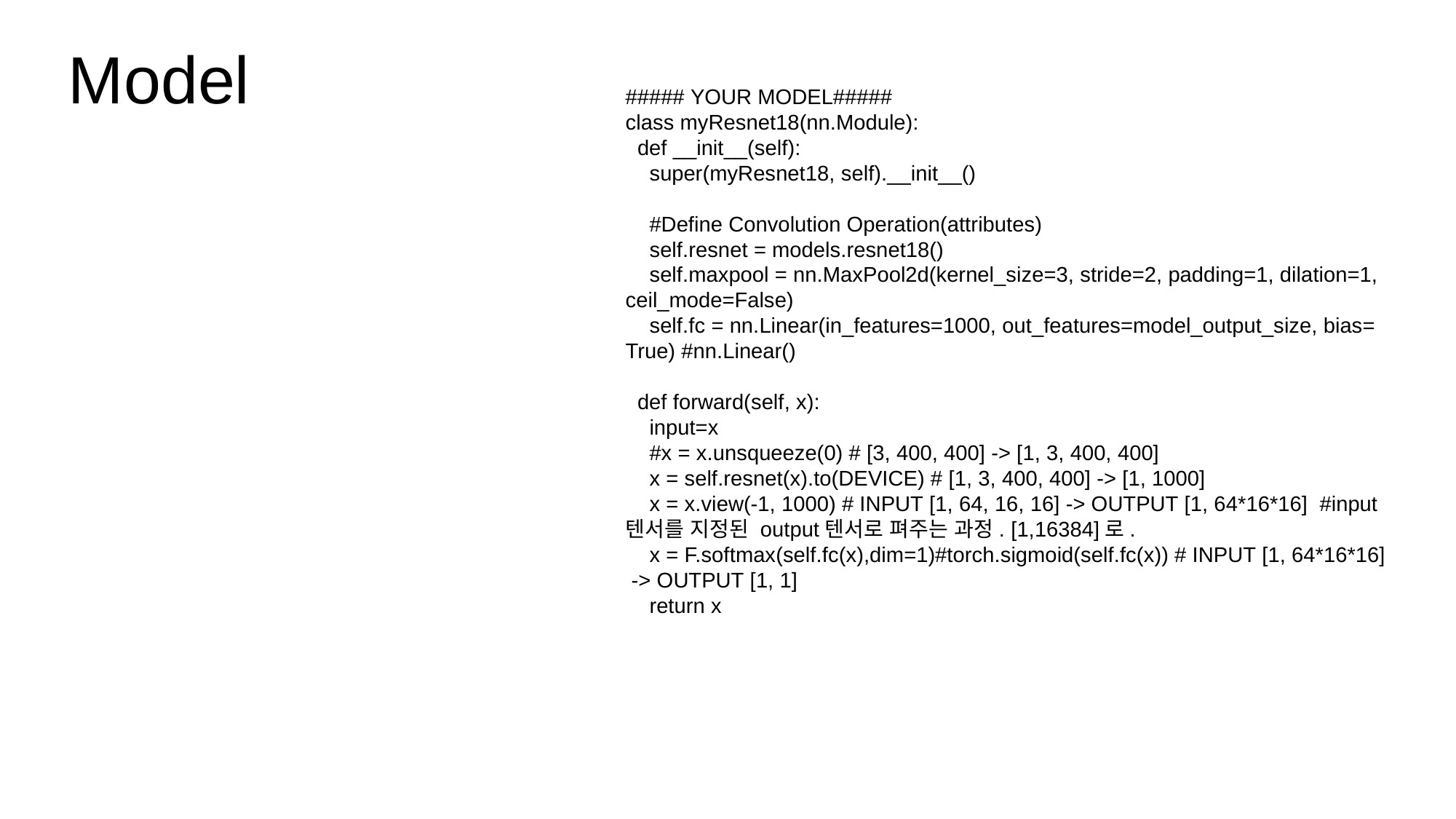

Model
##### YOUR MODEL#####
class myResnet18(nn.Module):
  def __init__(self):
    super(myResnet18, self).__init__()
    #Define Convolution Operation(attributes)
    self.resnet = models.resnet18()
    self.maxpool = nn.MaxPool2d(kernel_size=3, stride=2, padding=1, dilation=1, ceil_mode=False)
    self.fc = nn.Linear(in_features=1000, out_features=model_output_size, bias=True) #nn.Linear()
  def forward(self, x):
    input=x
    #x = x.unsqueeze(0) # [3, 400, 400] -> [1, 3, 400, 400]
    x = self.resnet(x).to(DEVICE) # [1, 3, 400, 400] -> [1, 1000]
    x = x.view(-1, 1000) # INPUT [1, 64, 16, 16] -> OUTPUT [1, 64*16*16]  #input텐서를 지정된 output텐서로 펴주는 과정. [1,16384]로.
    x = F.softmax(self.fc(x),dim=1)#torch.sigmoid(self.fc(x)) # INPUT [1, 64*16*16] -> OUTPUT [1, 1]
    return x